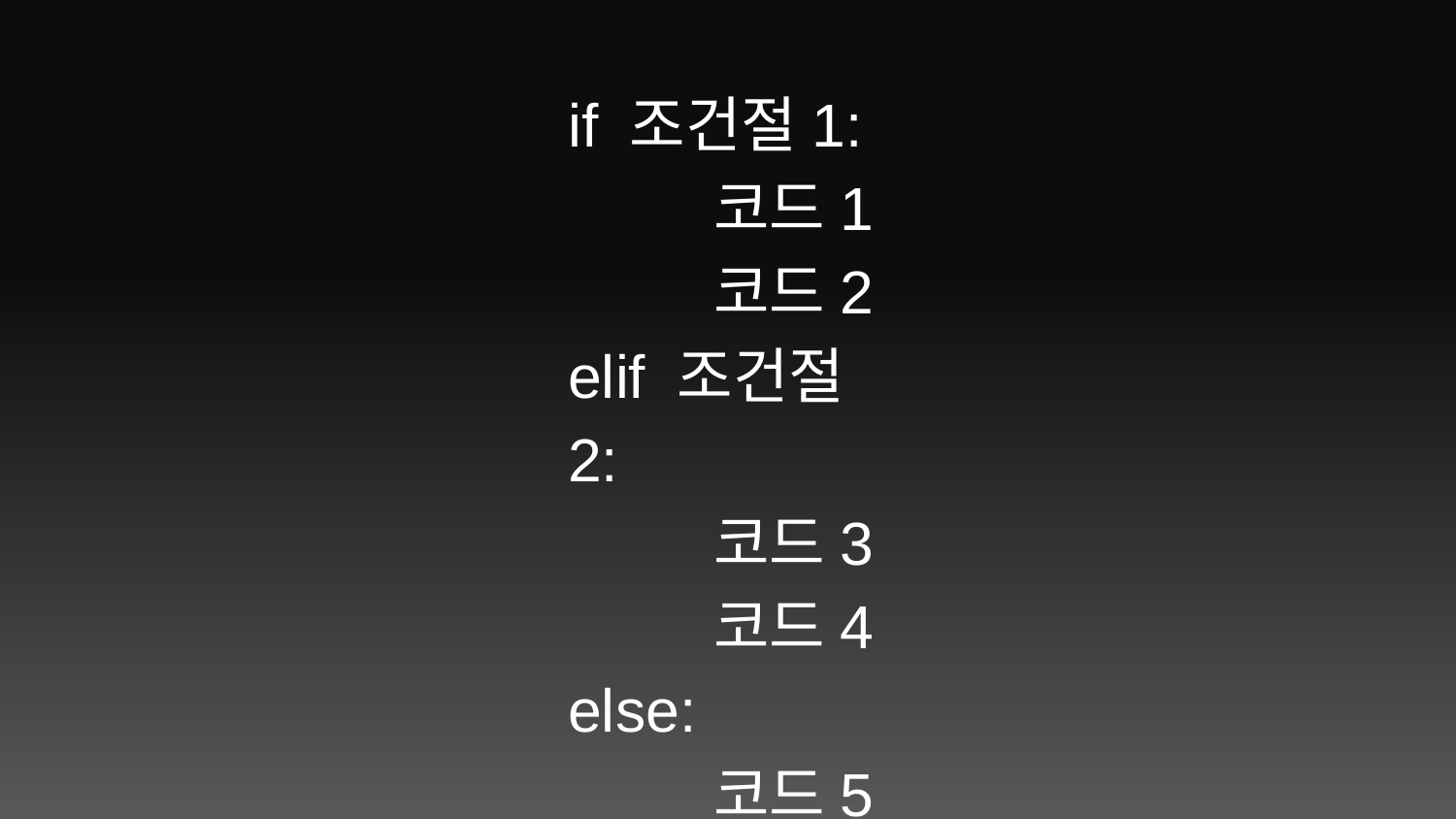

if 조건절1:
	코드1
	코드2
elif 조건절2:
	코드3
	코드4
else:
	코드5